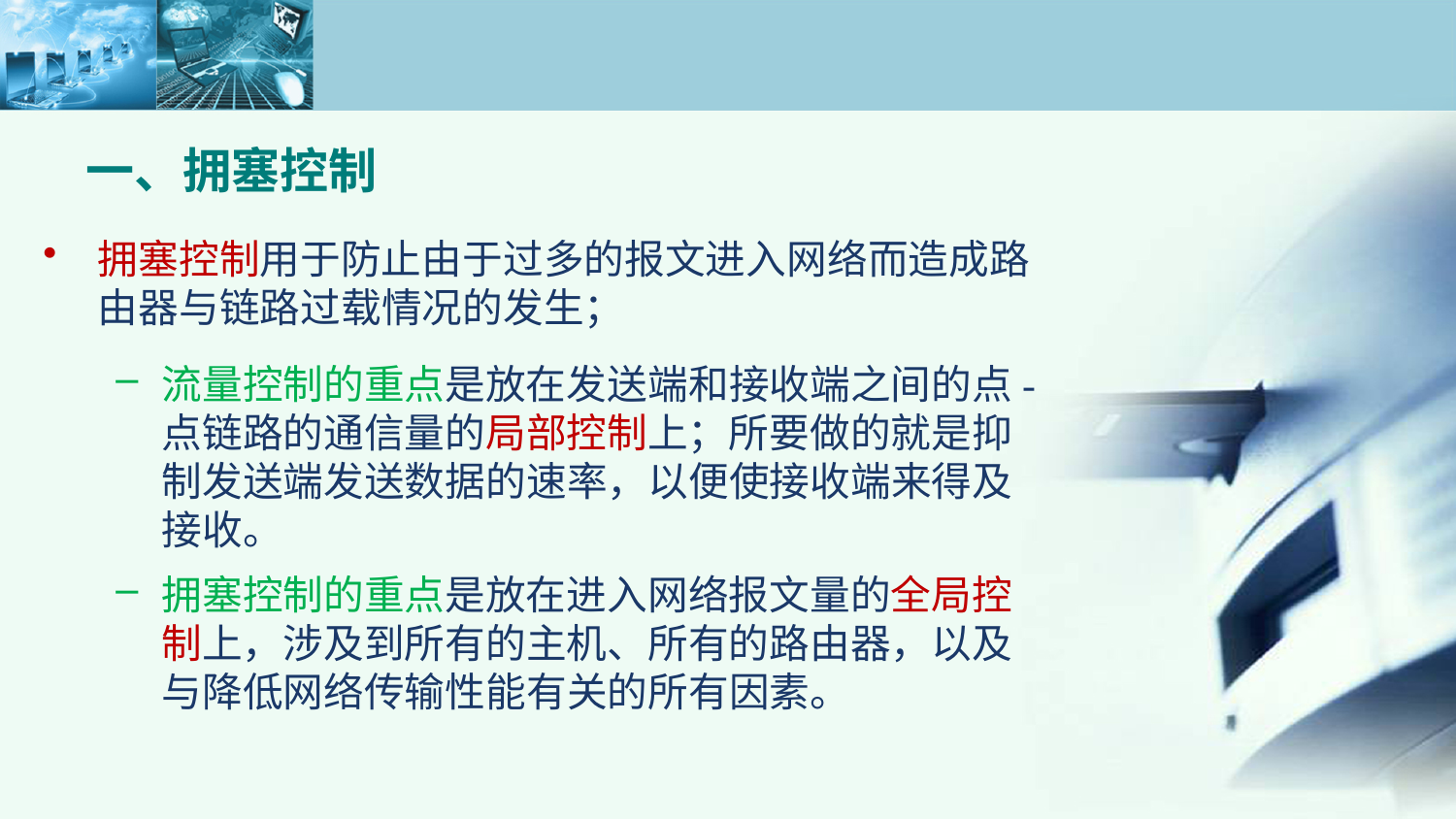

一、拥塞控制
拥塞控制用于防止由于过多的报文进入网络而造成路由器与链路过载情况的发生；
流量控制的重点是放在发送端和接收端之间的点-点链路的通信量的局部控制上；所要做的就是抑制发送端发送数据的速率，以便使接收端来得及接收。
拥塞控制的重点是放在进入网络报文量的全局控制上，涉及到所有的主机、所有的路由器，以及与降低网络传输性能有关的所有因素。